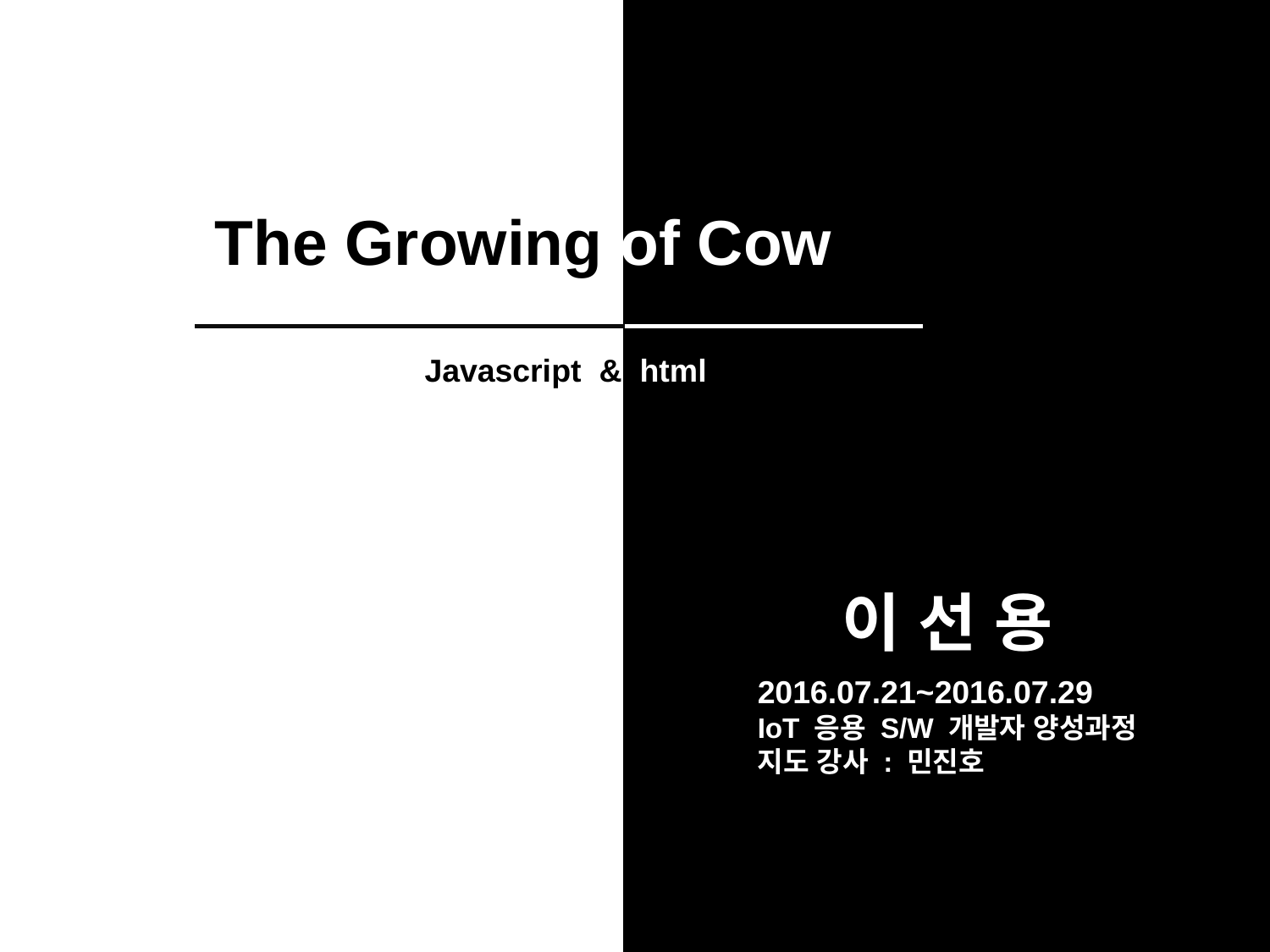

The Growing of Cow
Javascript  &  html
이 선 용
2016.07.21~2016.07.29
IoT 응용 S/W 개발자 양성과정
지도 강사 : 민진호